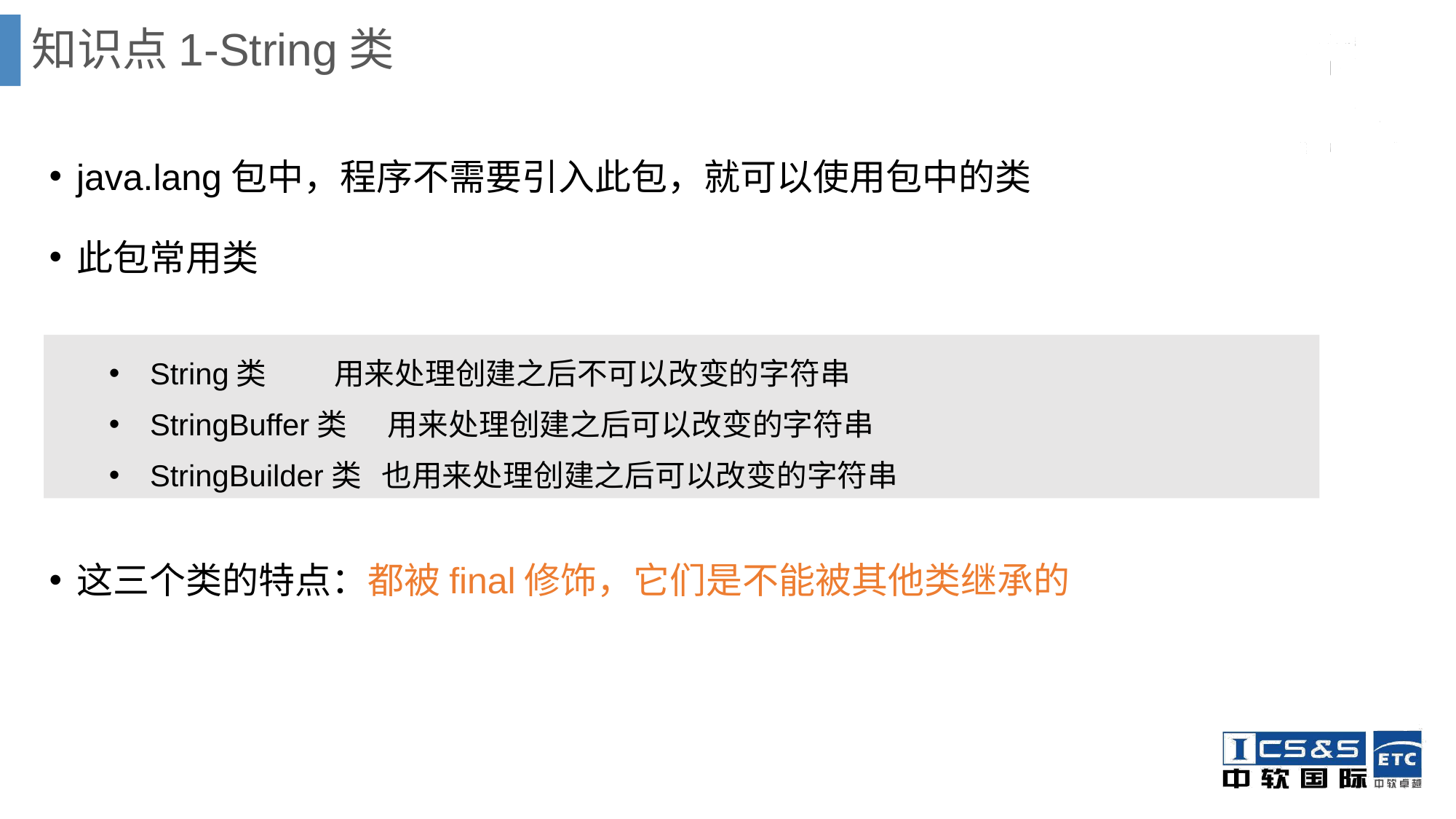

# 知识点1-String类
java.lang包中，程序不需要引入此包，就可以使用包中的类
此包常用类

这三个类的特点：都被final修饰，它们是不能被其他类继承的

String类          用来处理创建之后不可以改变的字符串
StringBuffer类      用来处理创建之后可以改变的字符串
StringBuilder类   也用来处理创建之后可以改变的字符串